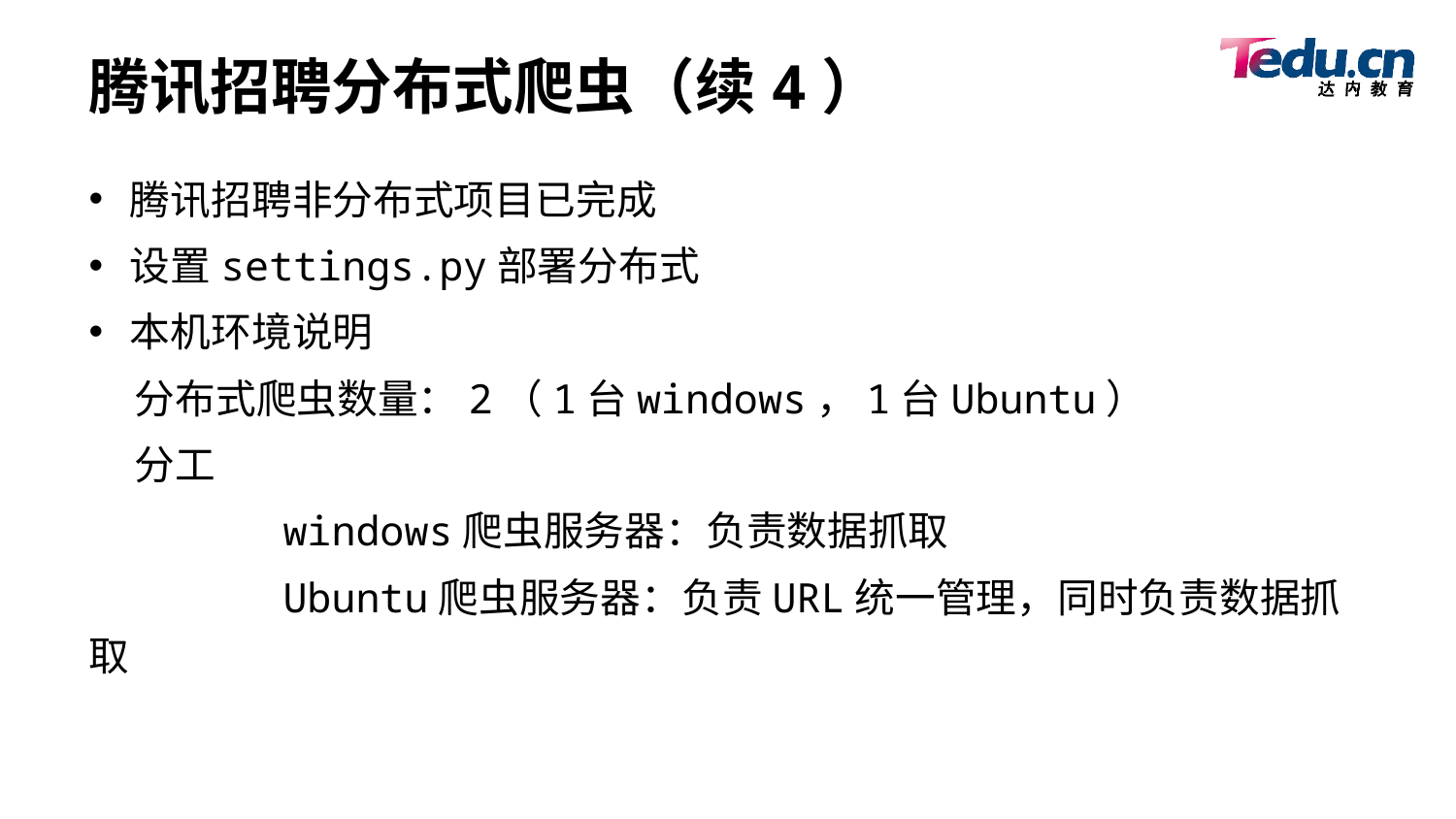

# 腾讯招聘分布式爬虫（续4）
腾讯招聘非分布式项目已完成
设置settings.py部署分布式
本机环境说明
    分布式爬虫数量：2（1台windows，1台Ubuntu）
    分工
        windows爬虫服务器：负责数据抓取
        Ubuntu爬虫服务器：负责URL统一管理，同时负责数据抓取